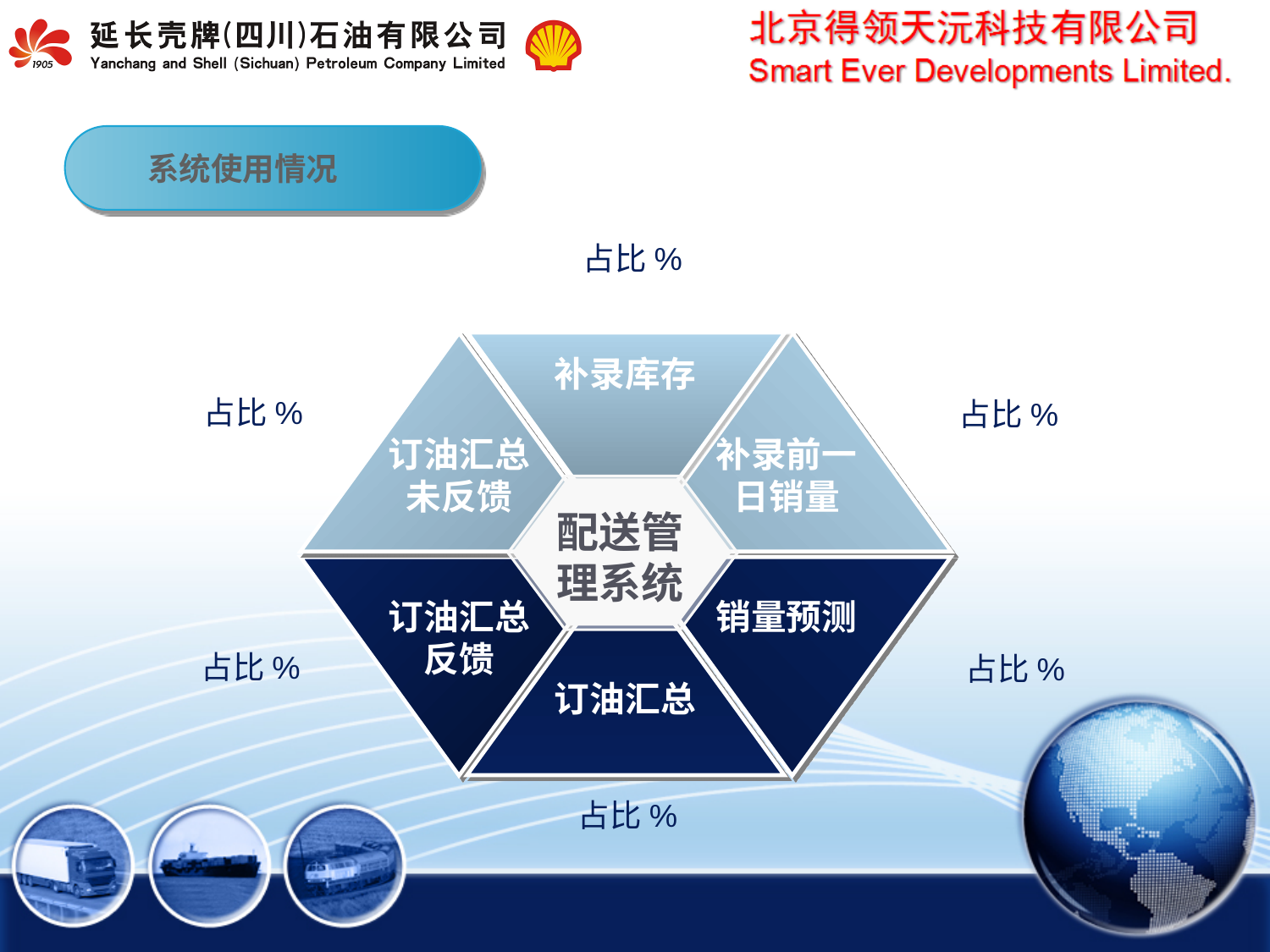

系统使用情况
占比%

补录库存
占比%
占比%
订油汇总未反馈
补录前一日销量

配送管理系统

订油汇总反馈
销量预测
占比%
占比%
订油汇总
占比%